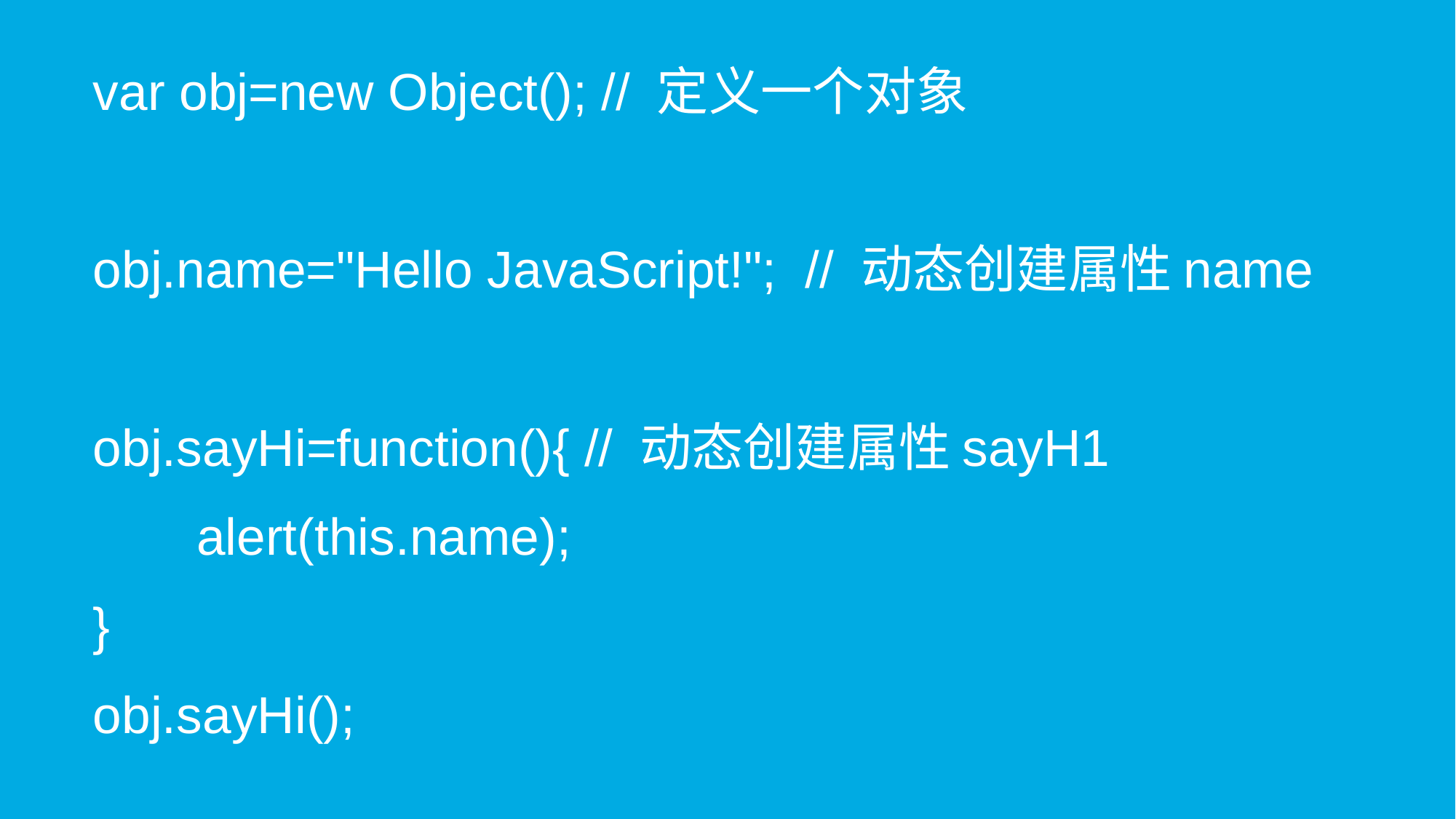

var obj=new Object(); // 定义一个对象

obj.name="Hello JavaScript!";  // 动态创建属性name

obj.sayHi=function(){ // 动态创建属性sayH1
	alert(this.name);
}
obj.sayHi();